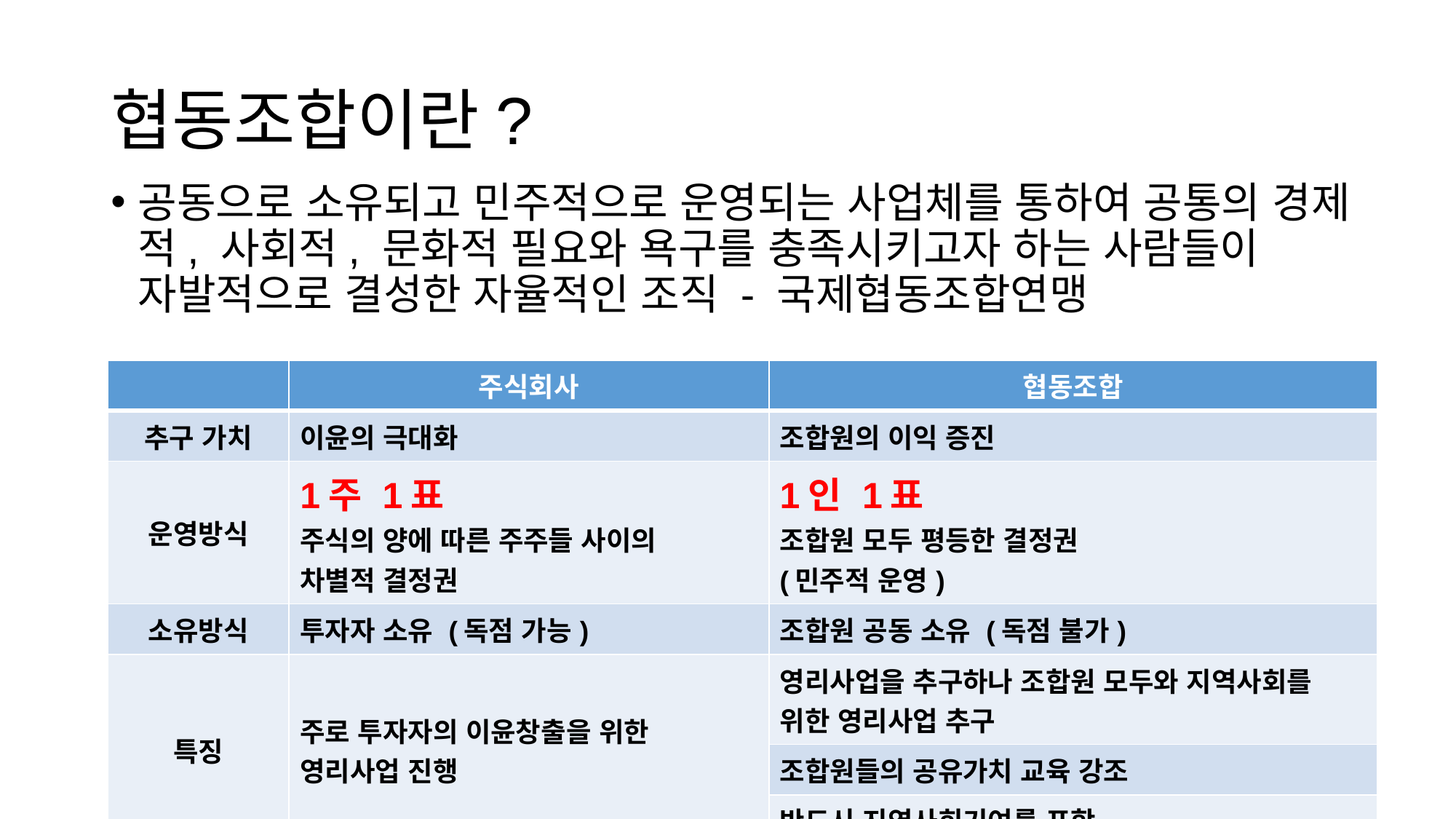

# 협동조합이란?
공동으로 소유되고 민주적으로 운영되는 사업체를 통하여 공통의 경제적, 사회적, 문화적 필요와 욕구를 충족시키고자 하는 사람들이 자발적으로 결성한 자율적인 조직 - 국제협동조합연맹
|  | 주식회사 | 협동조합 |
| --- | --- | --- |
| 추구 가치 | 이윤의 극대화 | 조합원의 이익 증진 |
| 운영방식 | 1주 1표 주식의 양에 따른 주주들 사이의 차별적 결정권 | 1인 1표 조합원 모두 평등한 결정권 (민주적 운영) |
| 소유방식 | 투자자 소유 (독점 가능) | 조합원 공동 소유 (독점 불가) |
| 특징 | 주로 투자자의 이윤창출을 위한 영리사업 진행 | 영리사업을 추구하나 조합원 모두와 지역사회를 위한 영리사업 추구 |
|  |  | 조합원들의 공유가치 교육 강조 |
|  |  | 반드시 지역사회기여를 포함 |